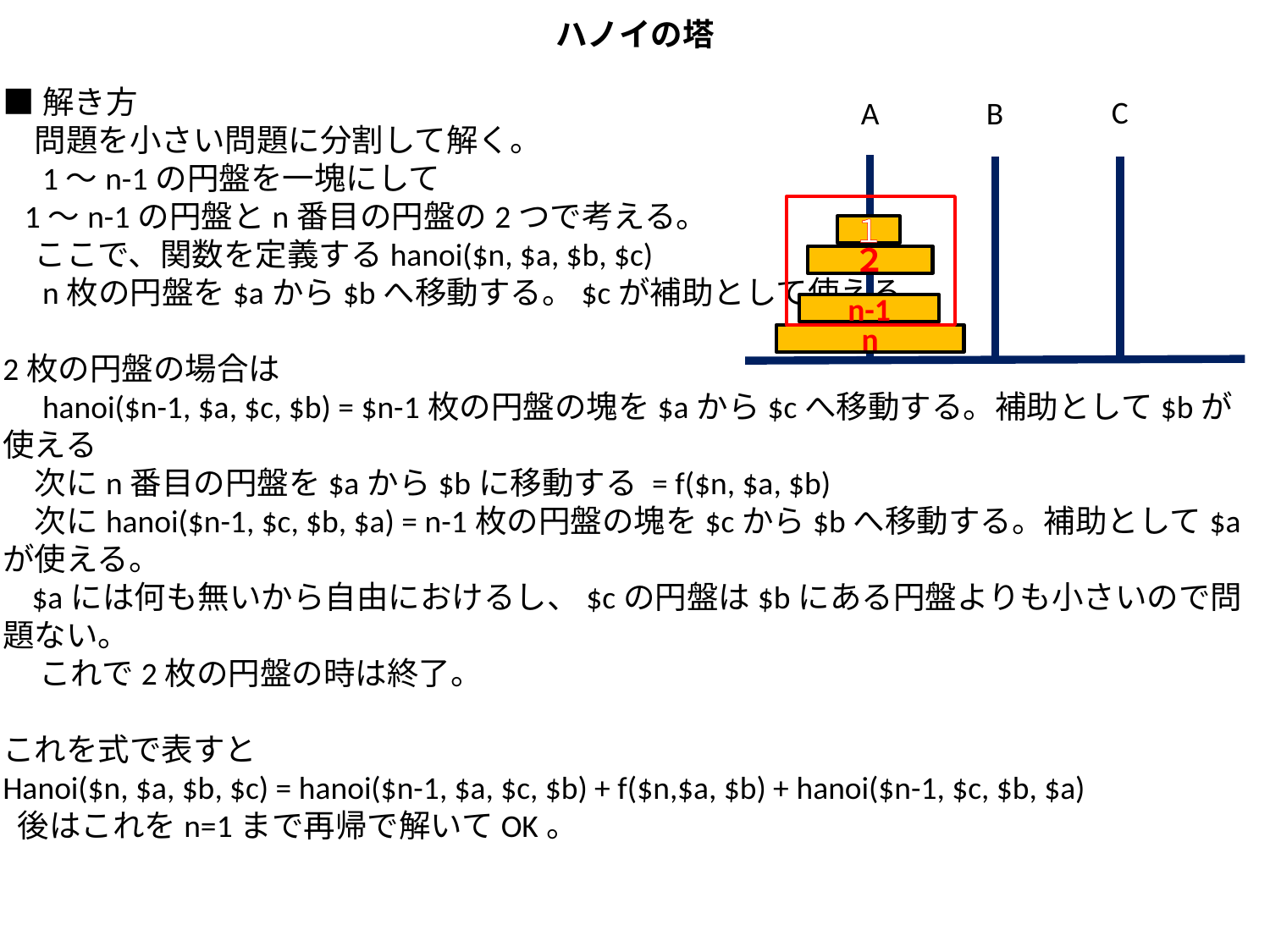

ハノイの塔
■解き方
　問題を小さい問題に分割して解く。
　1～n-1の円盤を一塊にして
   1～n-1の円盤とn番目の円盤の2つで考える。
　ここで、関数を定義するhanoi($n, $a, $b, $c)
　n枚の円盤を$aから$bへ移動する。$cが補助として使える

2枚の円盤の場合は
　hanoi($n-1, $a, $c, $b) = $n-1枚の円盤の塊を$aから$cへ移動する。補助として$bが使える
　次にn番目の円盤を$aから$bに移動する = f($n, $a, $b)
　次にhanoi($n-1, $c, $b, $a) = n-1枚の円盤の塊を$cから$bへ移動する。補助として$aが使える。
    $aには何も無いから自由におけるし、$cの円盤は$bにある円盤よりも小さいので問題ない。
    これで2枚の円盤の時は終了。

これを式で表すと
Hanoi($n, $a, $b, $c) = hanoi($n-1, $a, $c, $b) + f($n,$a, $b) + hanoi($n-1, $c, $b, $a)
 後はこれをn=1まで再帰で解いてOK。

C
A
B

１
２
n-1
n